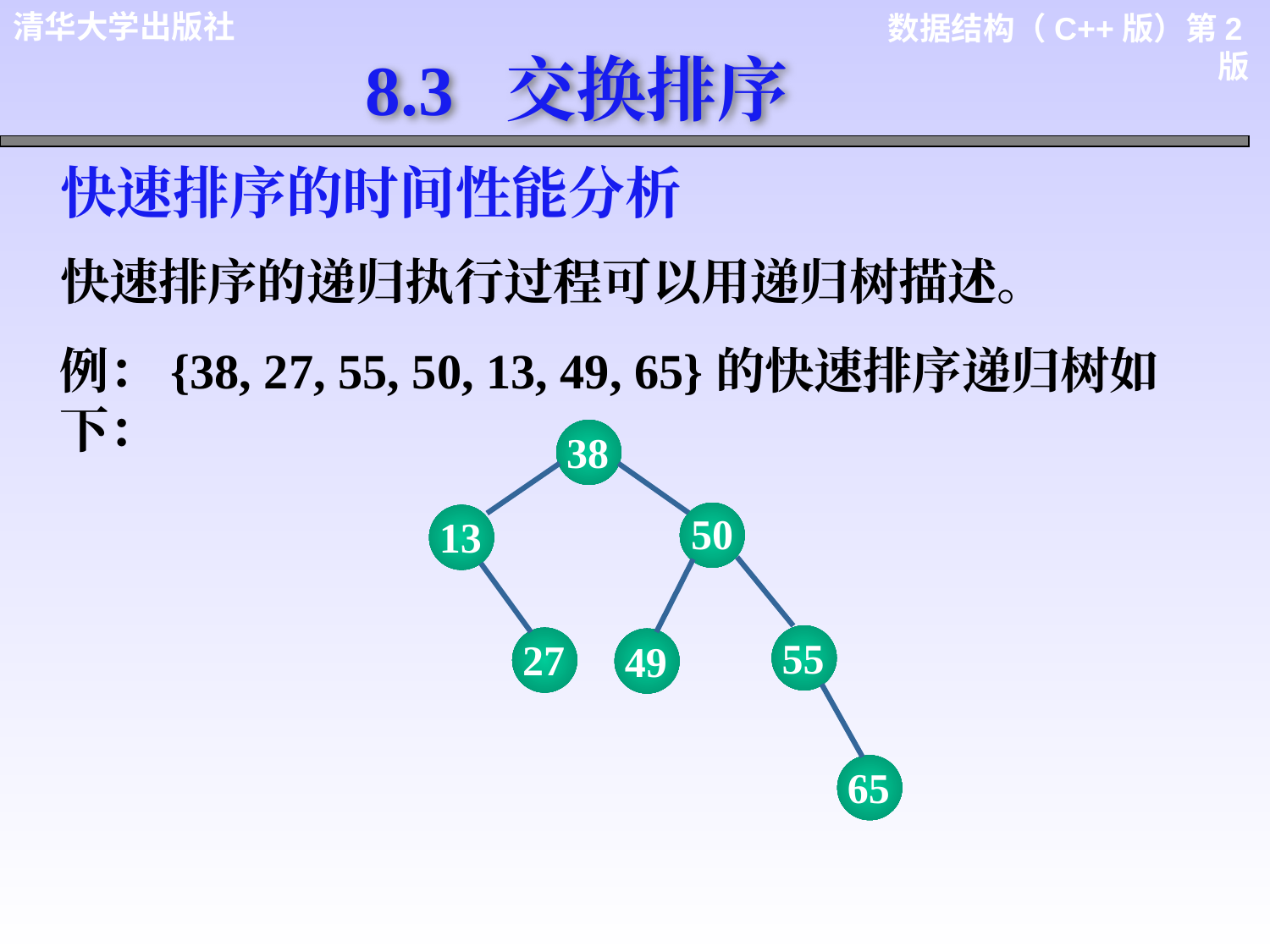

8.3  交换排序
快速排序的时间性能分析
快速排序的递归执行过程可以用递归树描述。
例：{38, 27, 55, 50, 13, 49, 65}的快速排序递归树如下：

38

50
13

55
27
49

65